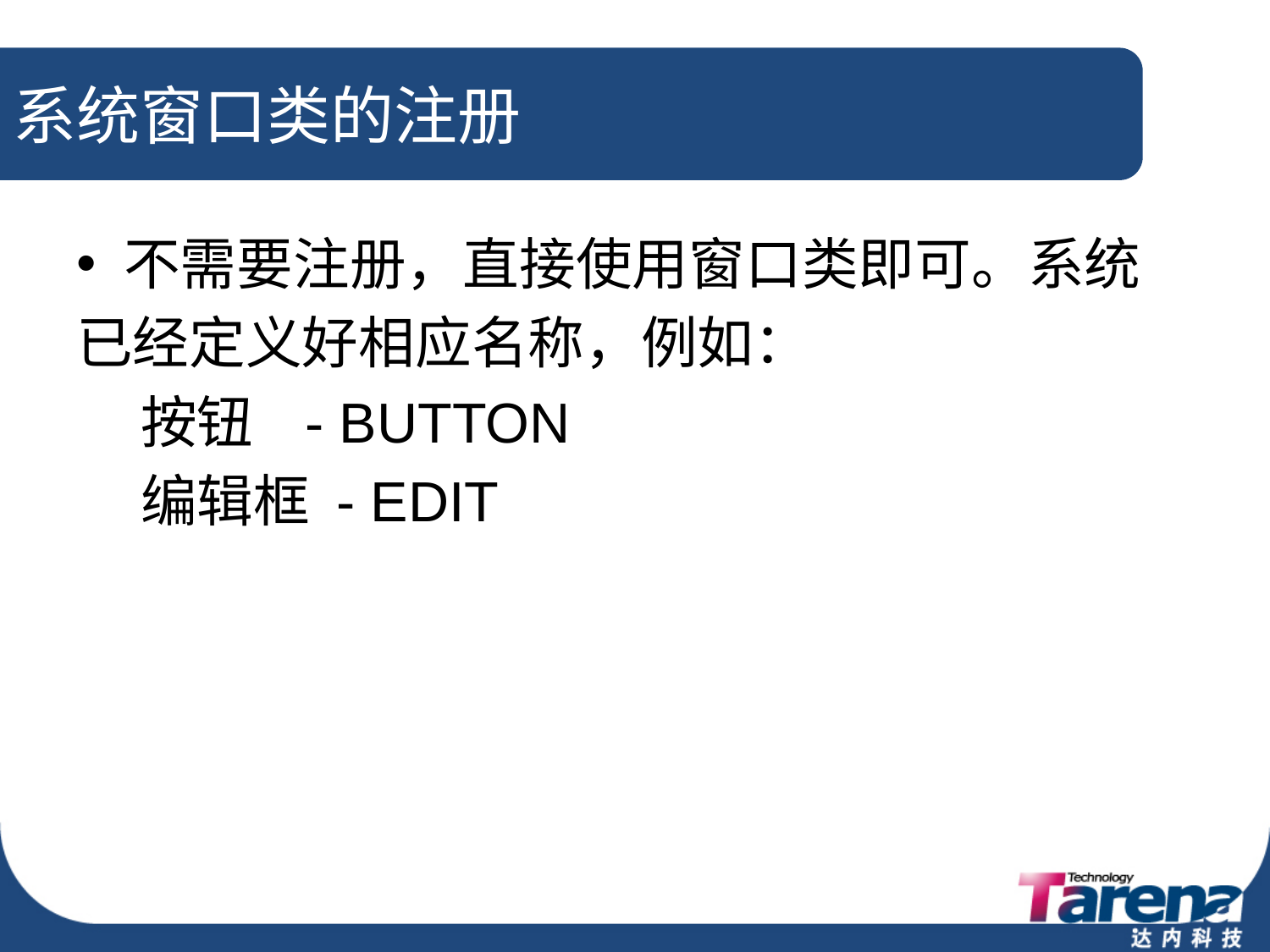

# 系统窗口类的注册
不需要注册，直接使用窗口类即可。系统
已经定义好相应名称，例如：
    按钮   - BUTTON
    编辑框 - EDIT